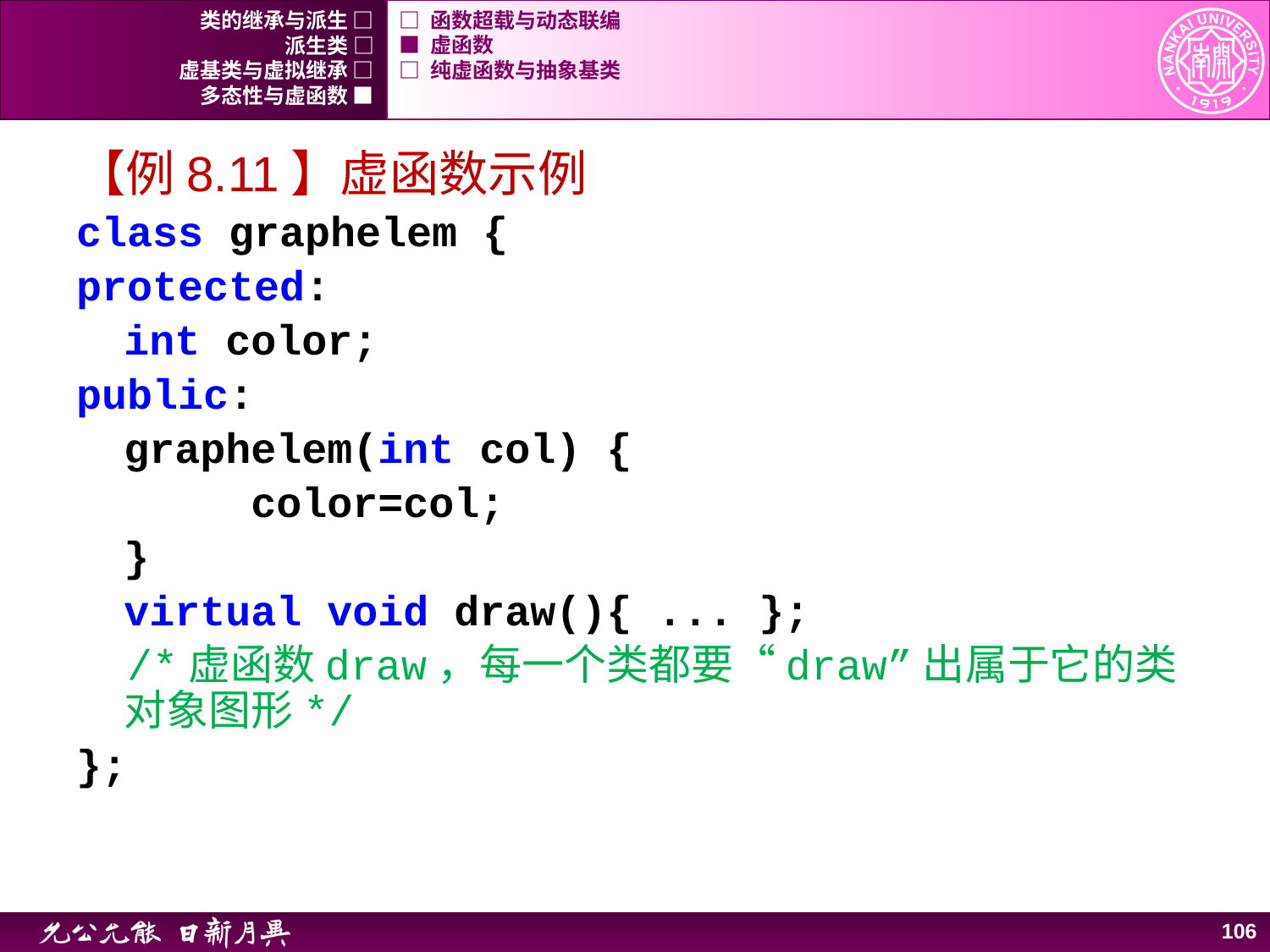

类的继承与派生 □
□ 函数超载与动态联编
派生类 □
■ 虚函数
虚基类与虚拟继承 □
□ 纯虚函数与抽象基类
多态性与虚函数 ■

【例8.11】虚函数示例
class graphelem {
protected:
	int color;
public:
	graphelem(int col) {
		color=col;
	}
	virtual void draw(){ ... };
  /*虚函数draw，每一个类都要“draw”出属于它的类对象图形*/
};

106